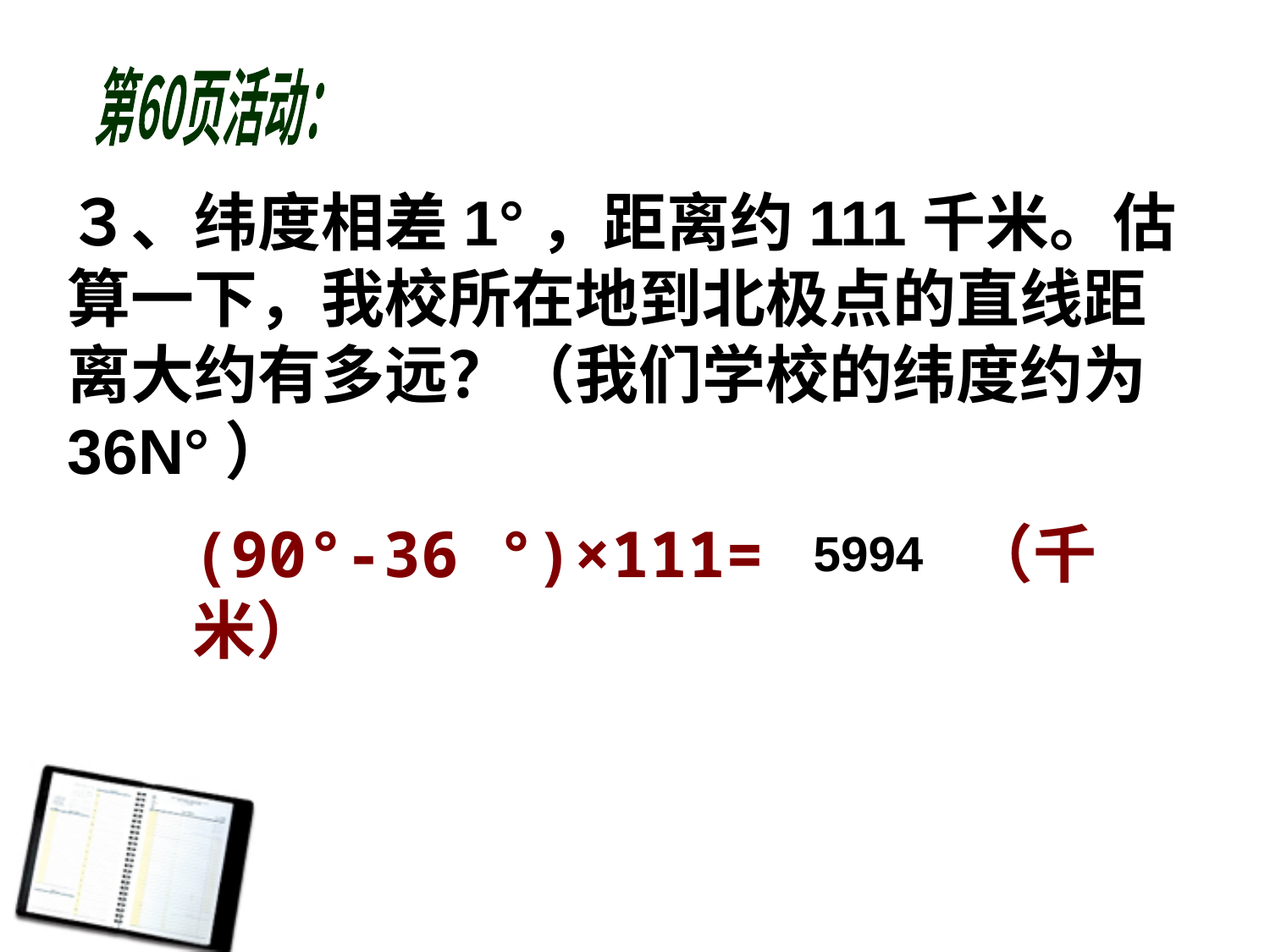

第60页活动：
３、纬度相差1°，距离约111千米。估算一下，我校所在地到北极点的直线距离大约有多远？（我们学校的纬度约为36N°）
(90°-36 °)×111=     （千米）
5994